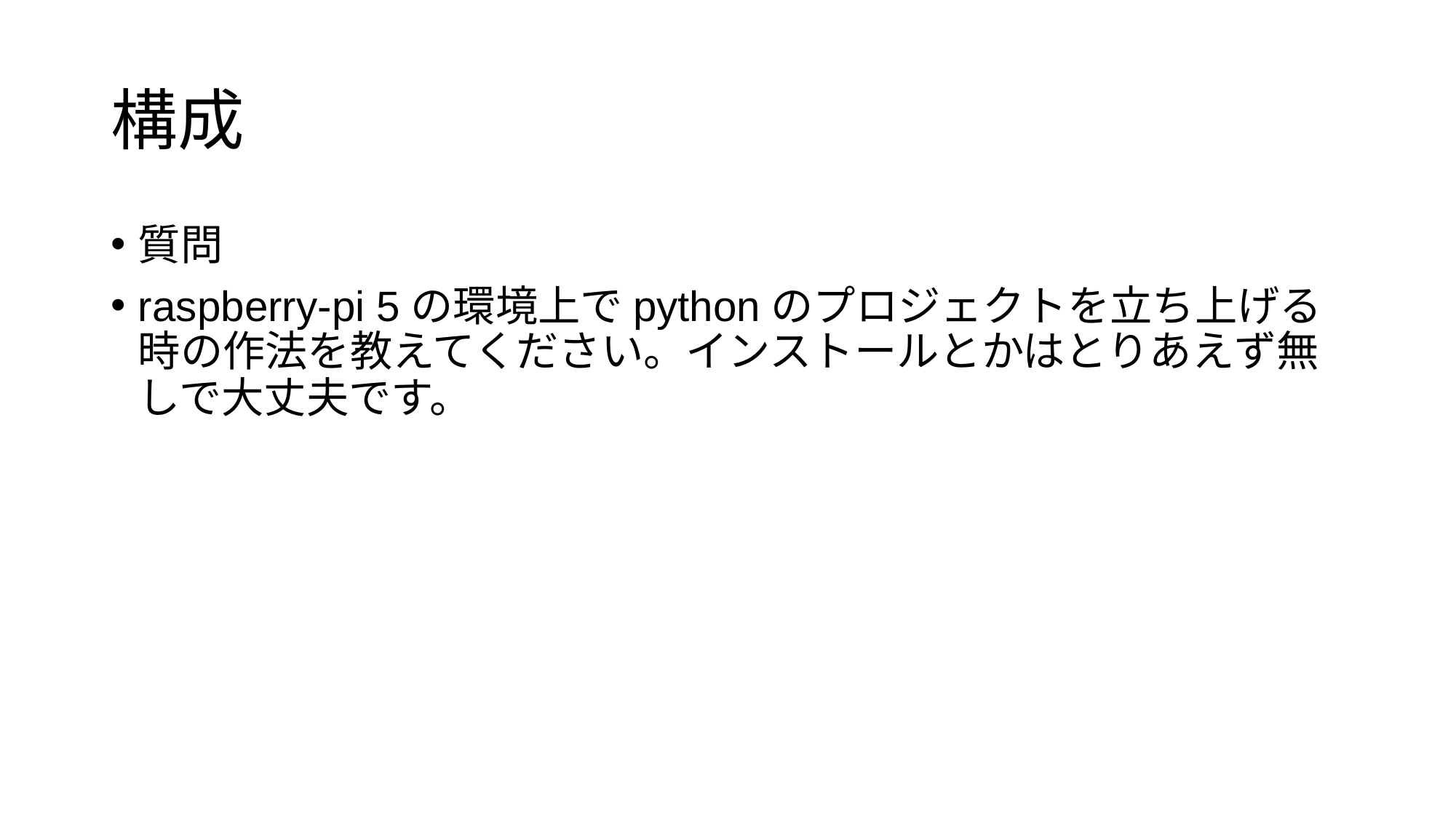

# 構成
質問
raspberry-pi 5の環境上でpythonのプロジェクトを立ち上げる時の作法を教えてください。インストールとかはとりあえず無しで大丈夫です。